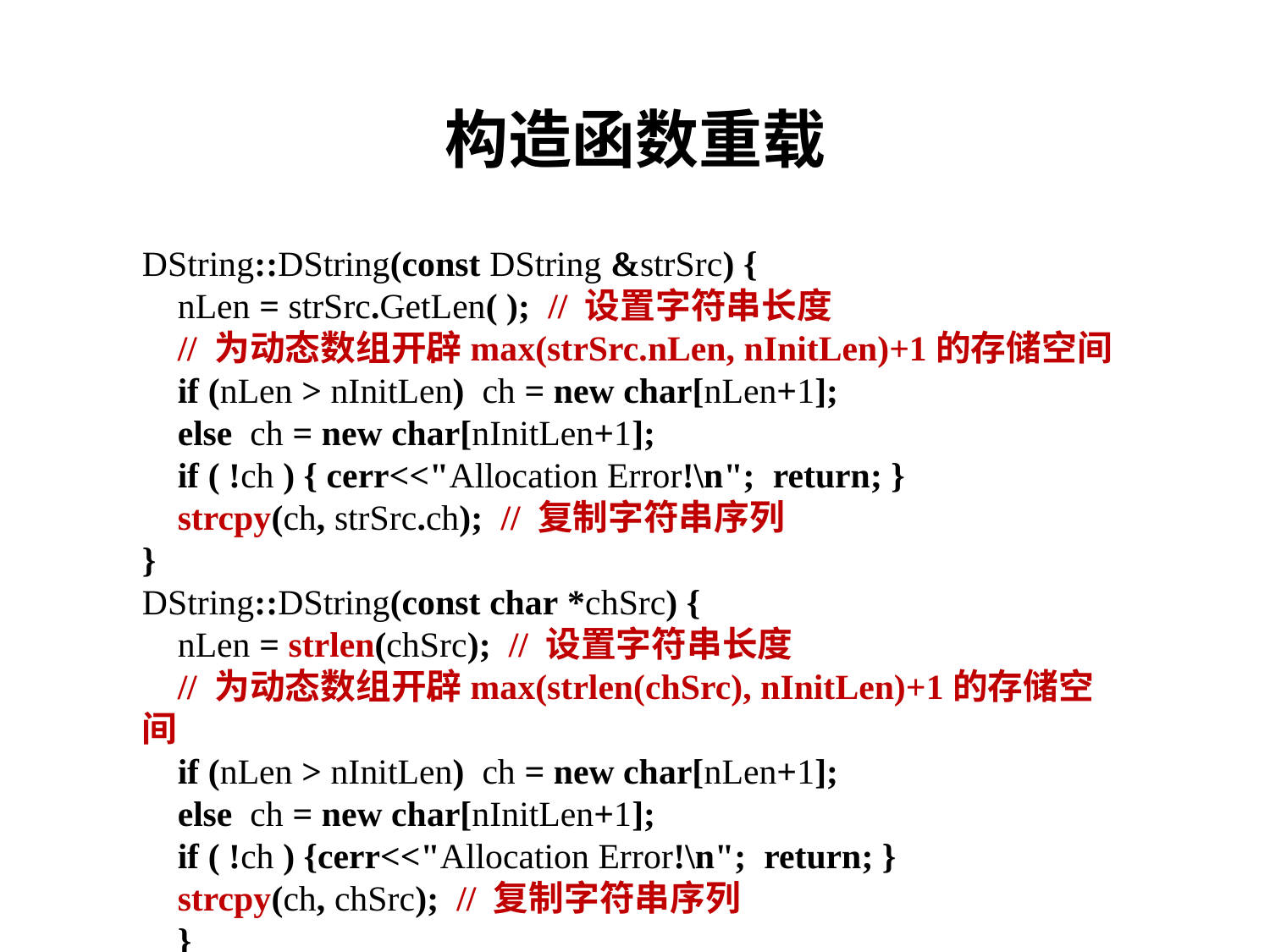

# 构造函数重载
DString::DString(const DString &strSrc) {
    nLen = strSrc.GetLen( );  // 设置字符串长度
    // 为动态数组开辟max(strSrc.nLen, nInitLen)+1的存储空间
    if (nLen > nInitLen)  ch = new char[nLen+1];
    else  ch = new char[nInitLen+1];
    if ( !ch ) { cerr<<"Allocation Error!\n";  return; }
    strcpy(ch, strSrc.ch);  // 复制字符串序列
}
DString::DString(const char *chSrc) {
    nLen = strlen(chSrc);  // 设置字符串长度
    // 为动态数组开辟max(strlen(chSrc), nInitLen)+1的存储空间
    if (nLen > nInitLen)  ch = new char[nLen+1];
    else  ch = new char[nInitLen+1];
    if ( !ch ) {cerr<<"Allocation Error!\n";  return; }
    strcpy(ch, chSrc);  // 复制字符串序列
    }